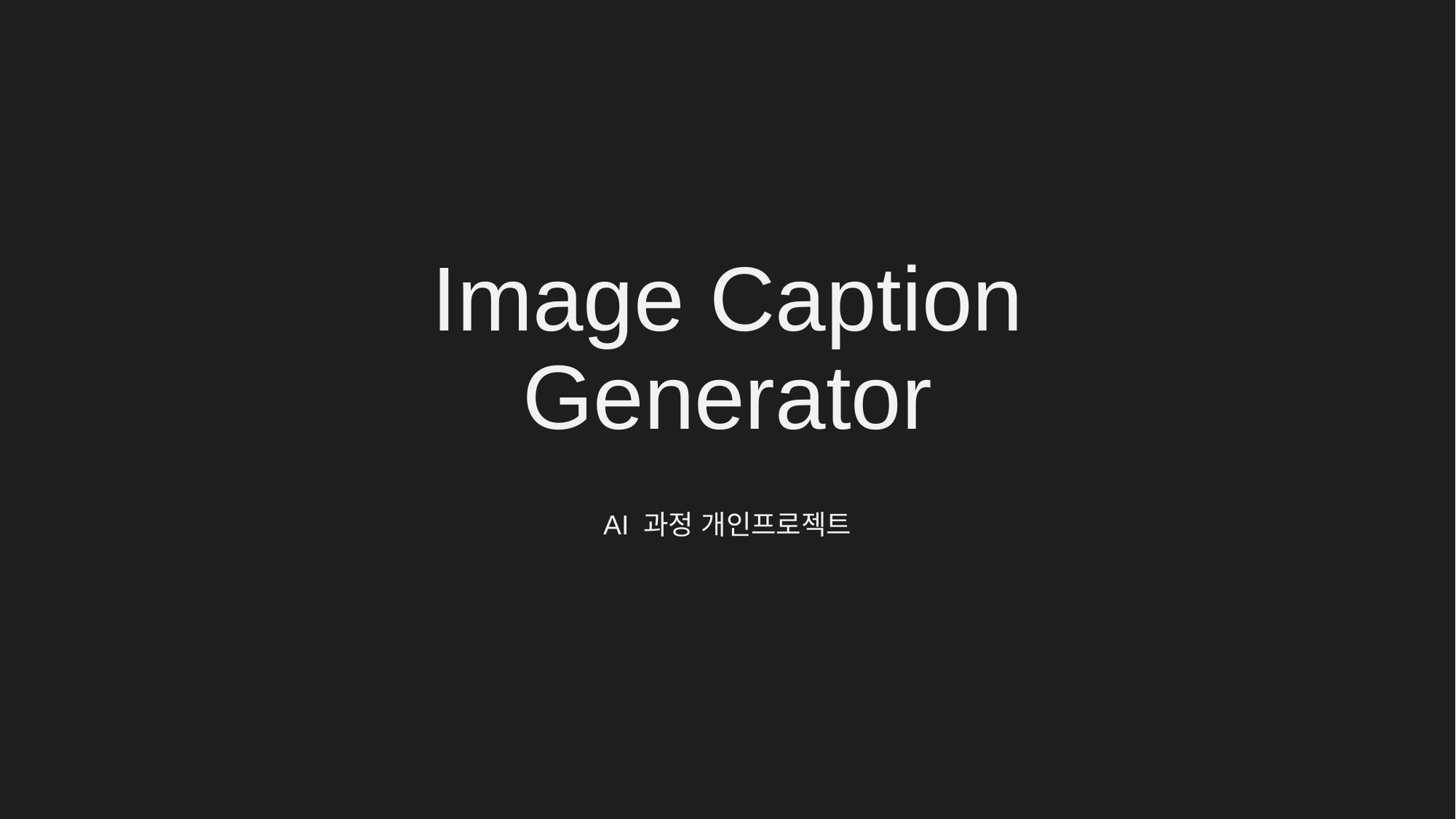

# Image Caption Generator
AI 과정 개인프로젝트